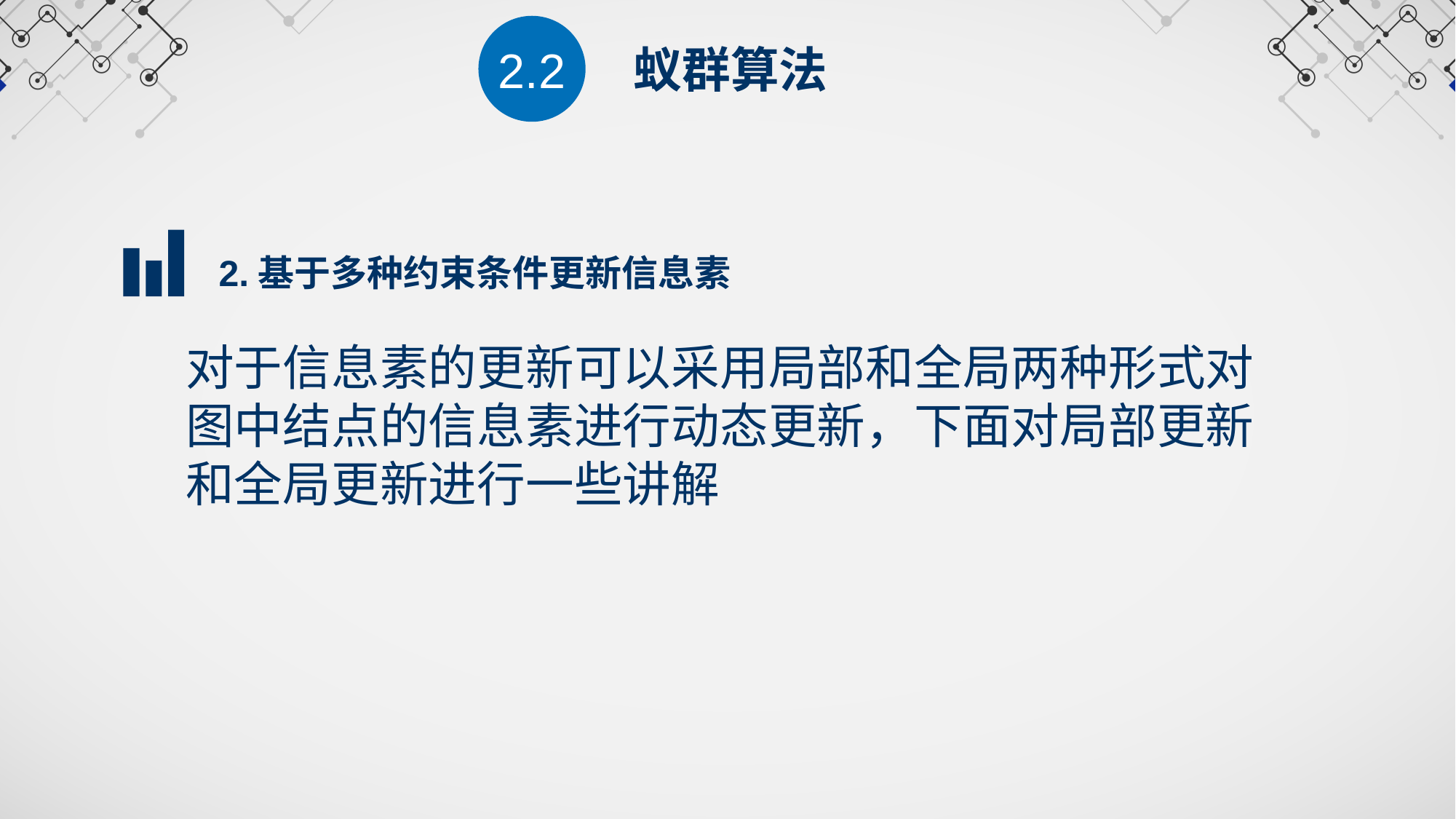

2.2
蚁群算法

2.基于多种约束条件更新信息素
对于信息素的更新可以采用局部和全局两种形式对图中结点的信息素进行动态更新，下面对局部更新和全局更新进行一些讲解